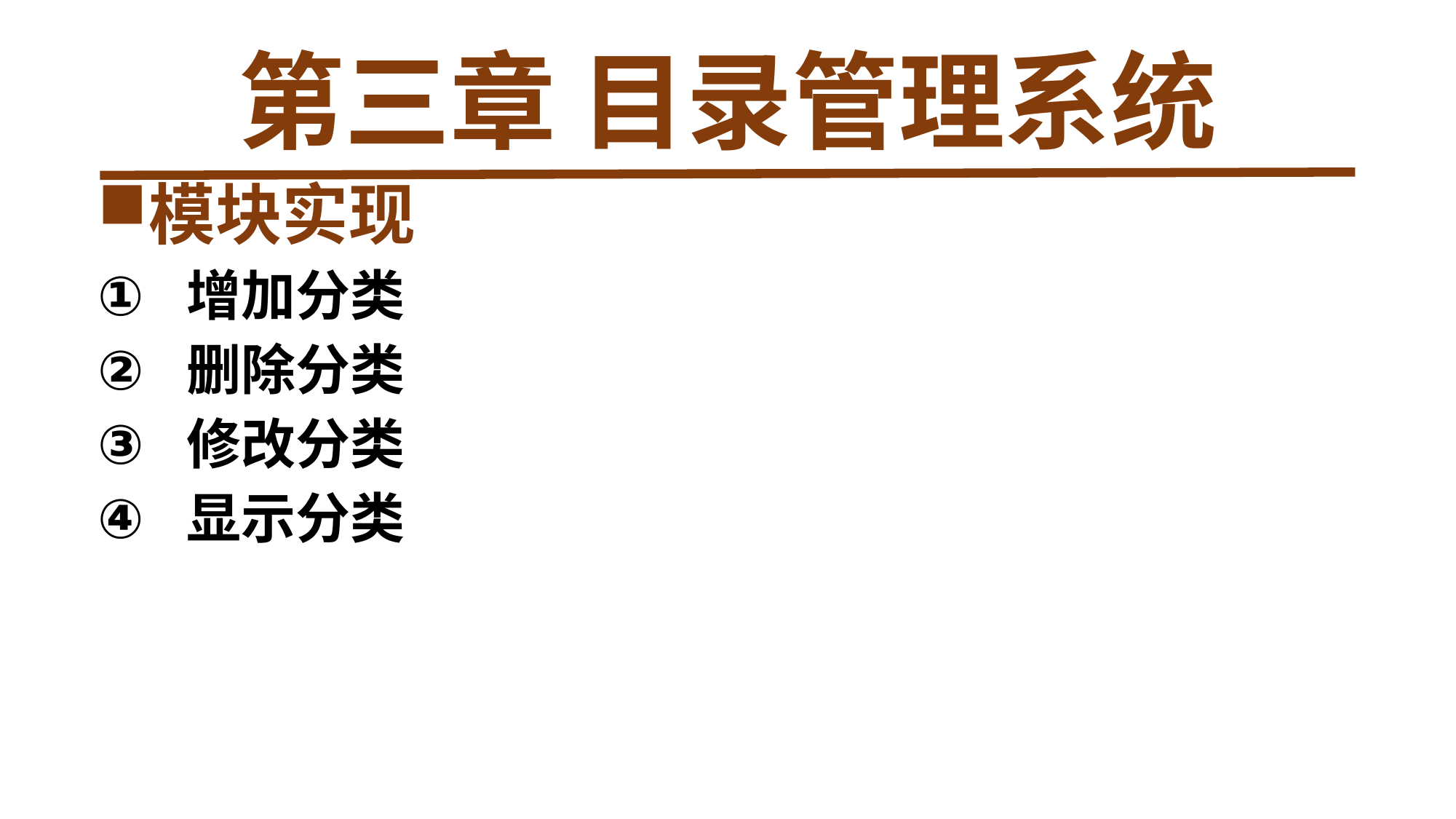

# 第三章 目录管理系统
模块实现
增加分类
删除分类
修改分类
显示分类